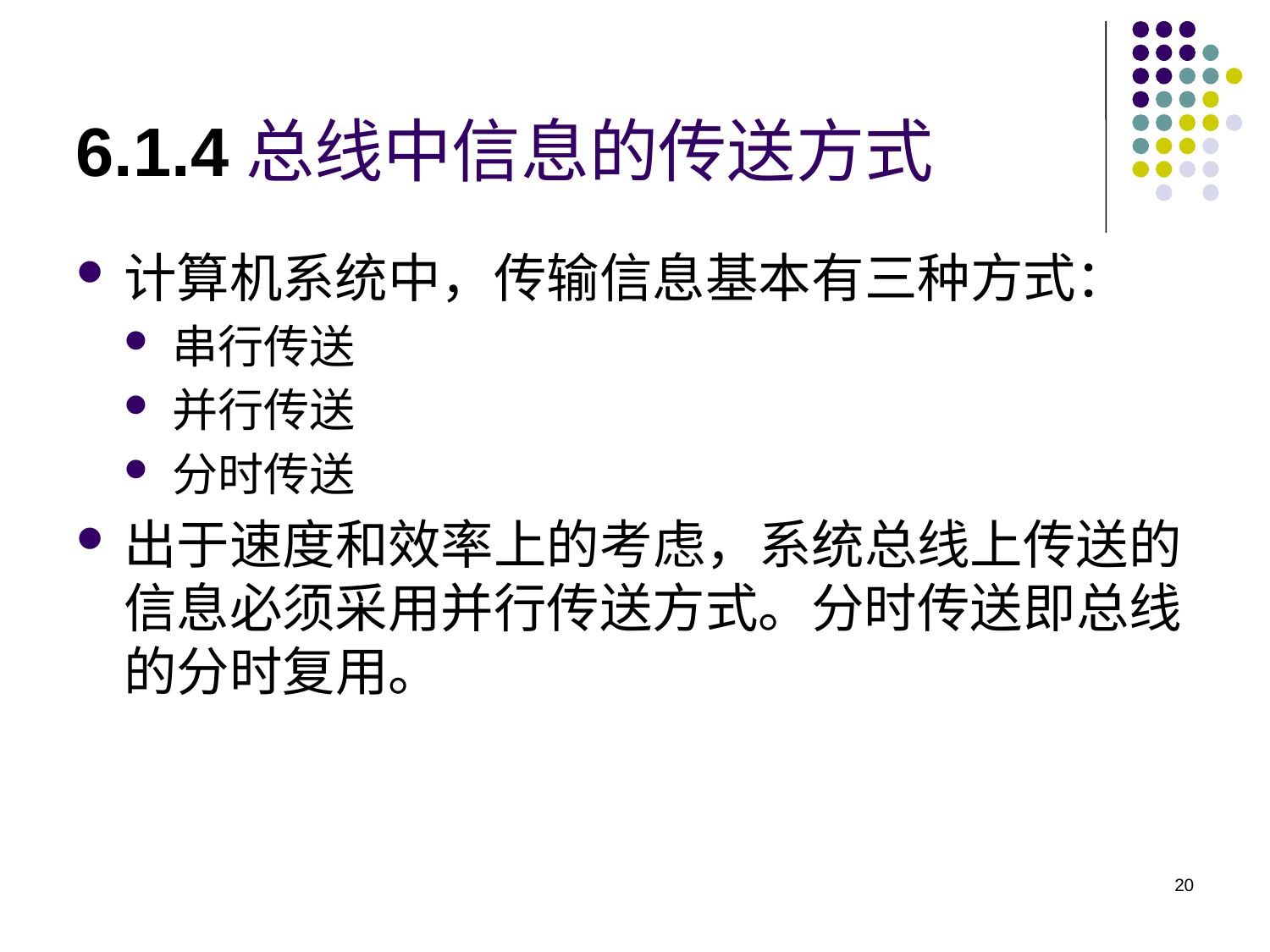

6.1.4总线中信息的传送方式
计算机系统中，传输信息基本有三种方式：
串行传送
并行传送
分时传送
出于速度和效率上的考虑，系统总线上传送的信息必须采用并行传送方式。分时传送即总线的分时复用。
20